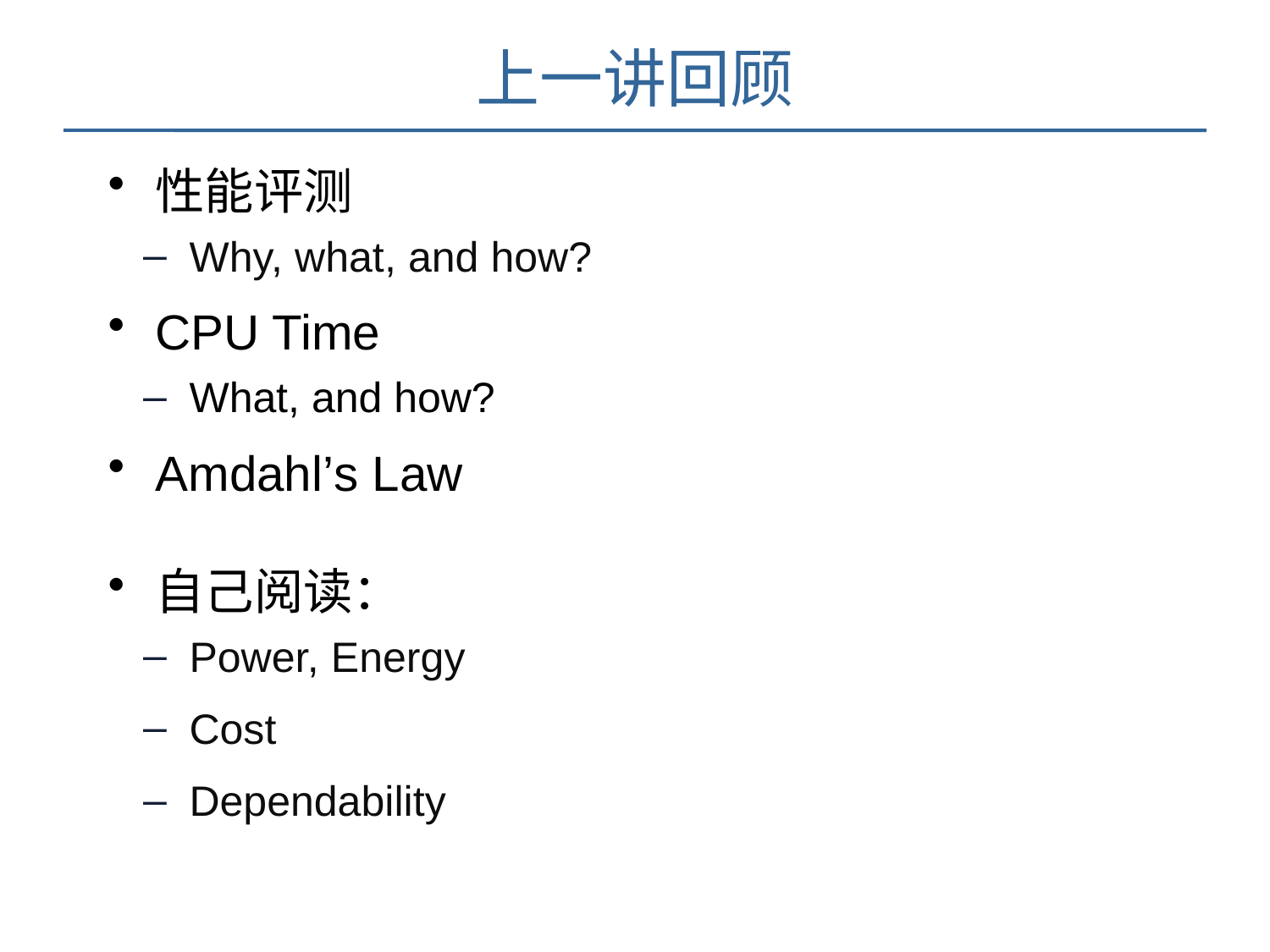

# 上一讲回顾
性能评测
Why, what, and how?
CPU Time
What, and how?
Amdahl’s Law

自己阅读：
Power, Energy
Cost
Dependability